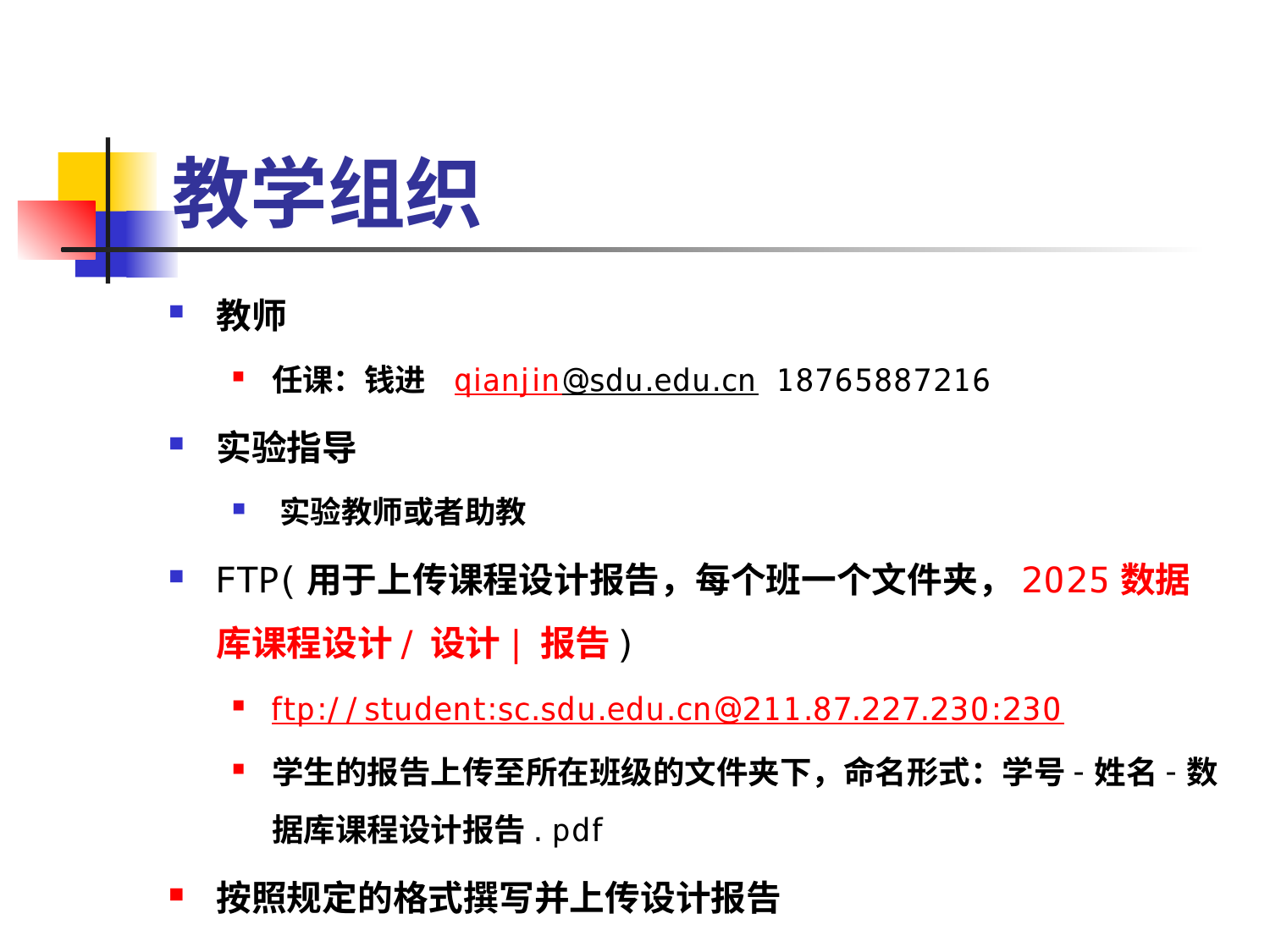

# 教学组织
教师
任课：钱进   qianjin@sdu.edu.cn  18765887216
实验指导
实验教师或者助教
FTP(用于上传课程设计报告，每个班一个文件夹，2025数据库课程设计/设计|报告)
ftp://student:sc.sdu.edu.cn@211.87.227.230:230
学生的报告上传至所在班级的文件夹下，命名形式：学号-姓名-数据库课程设计报告. pdf
按照规定的格式撰写并上传设计报告
8